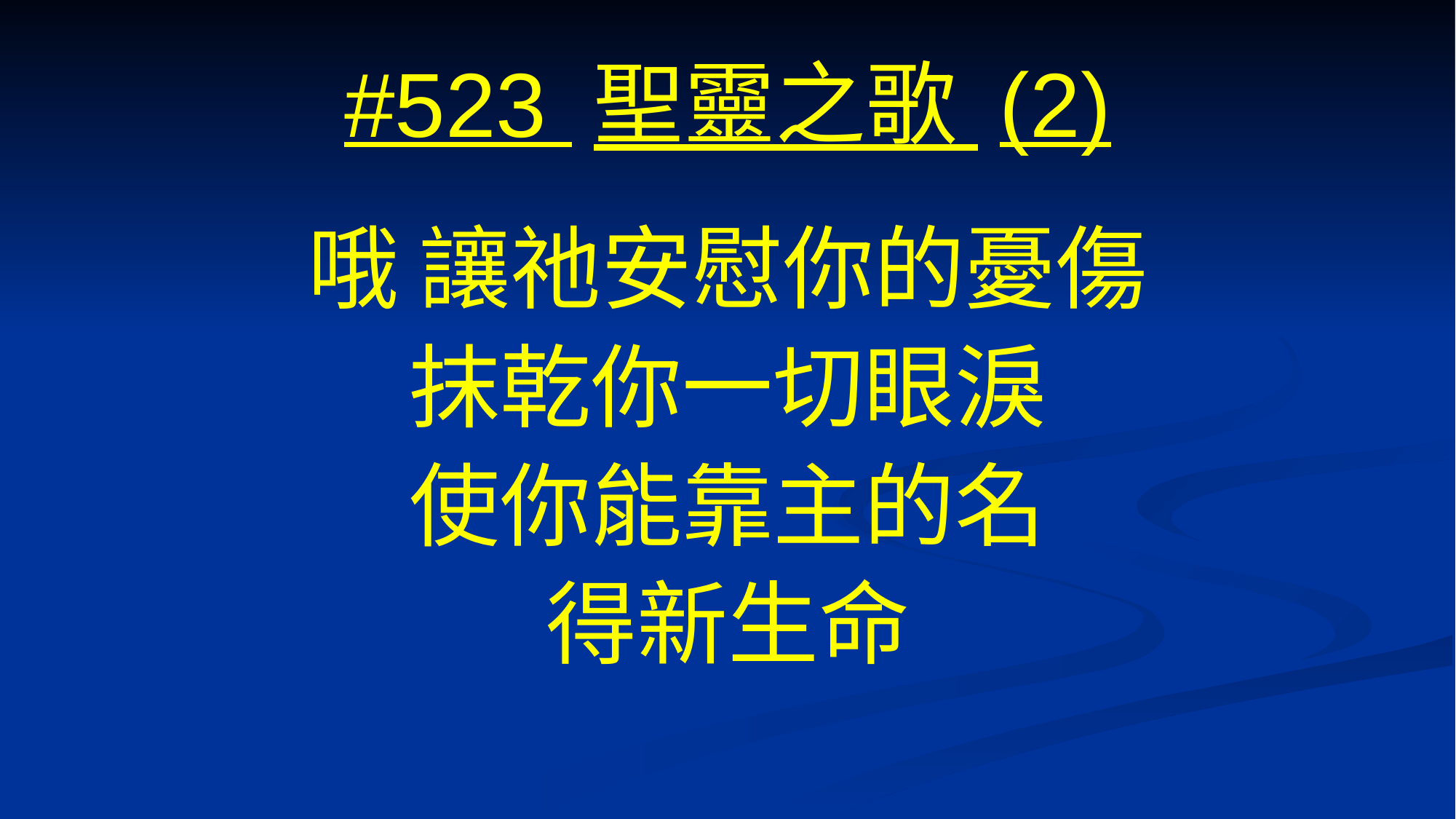

# #523 聖靈之歌 (2)
哦 讓祂安慰你的憂傷
抹乾你一切眼淚
使你能靠主的名
得新生命